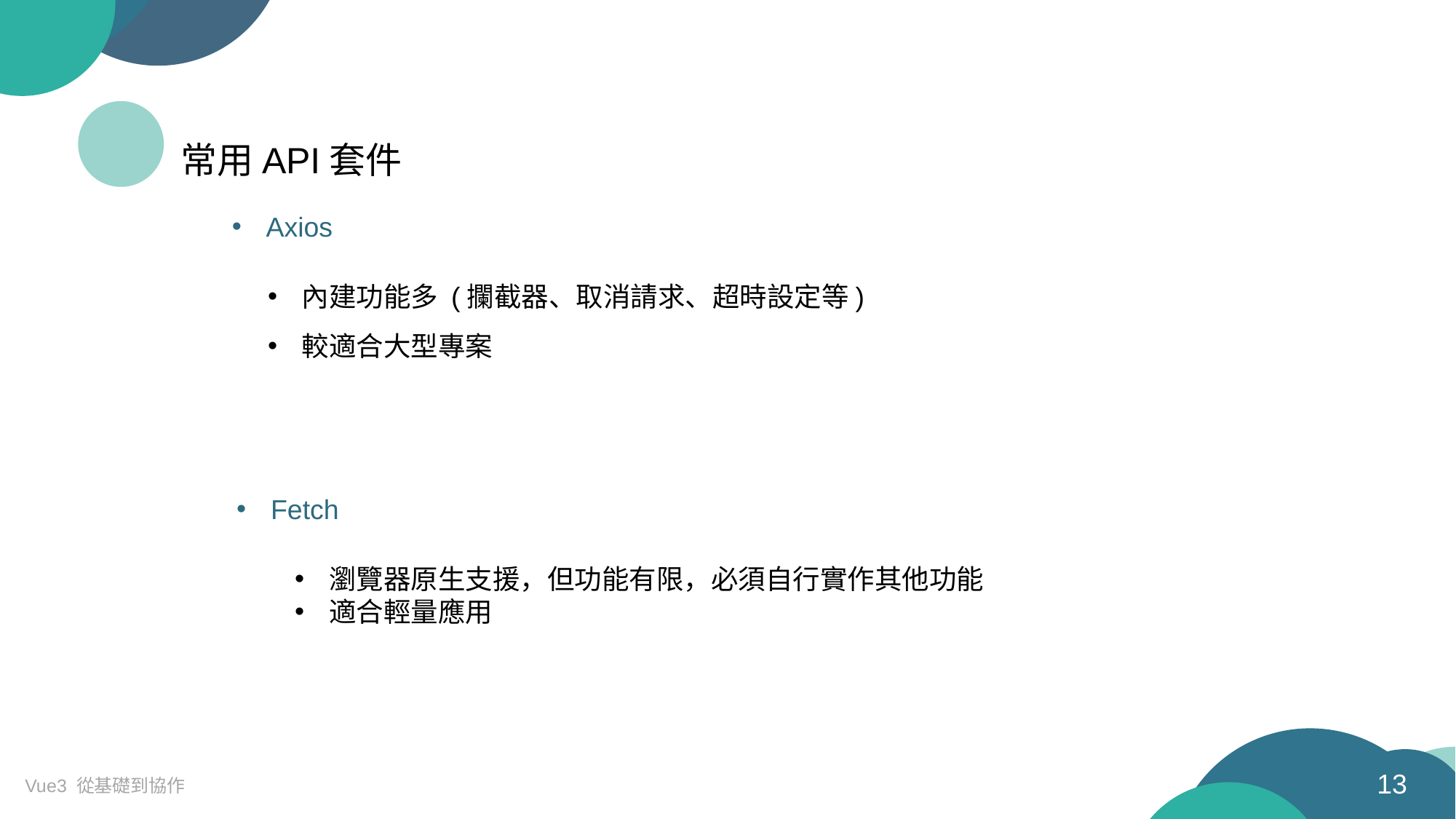

常用API套件
Axios
內建功能多 (攔截器、取消請求、超時設定等)
較適合大型專案
Fetch
瀏覽器原生支援，但功能有限，必須自行實作其他功能
適合輕量應用

13
Vue3 從基礎到協作